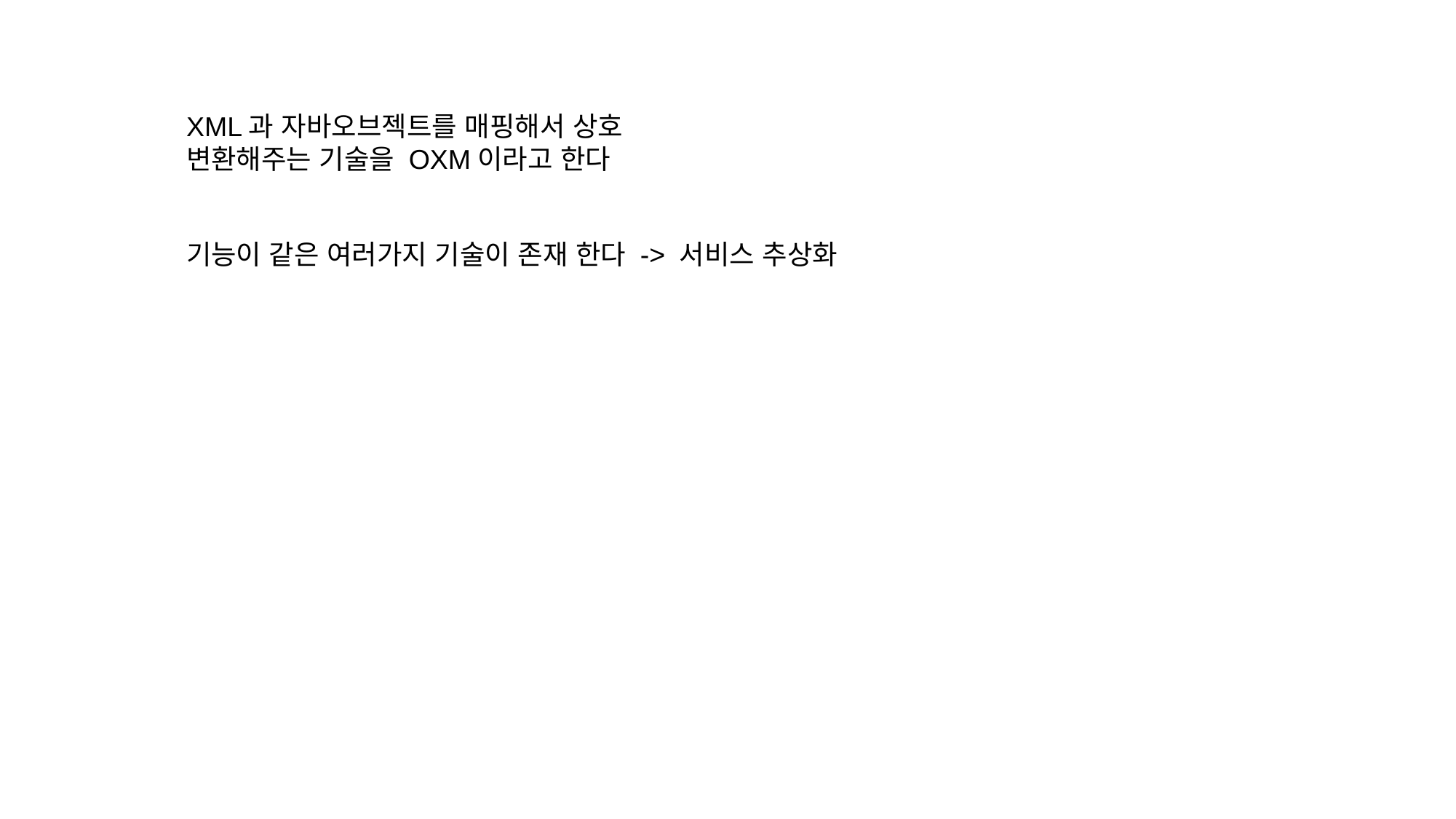

XML과 자바오브젝트를 매핑해서 상호 변환해주는 기술을 OXM이라고 한다
기능이 같은 여러가지 기술이 존재 한다 -> 서비스 추상화